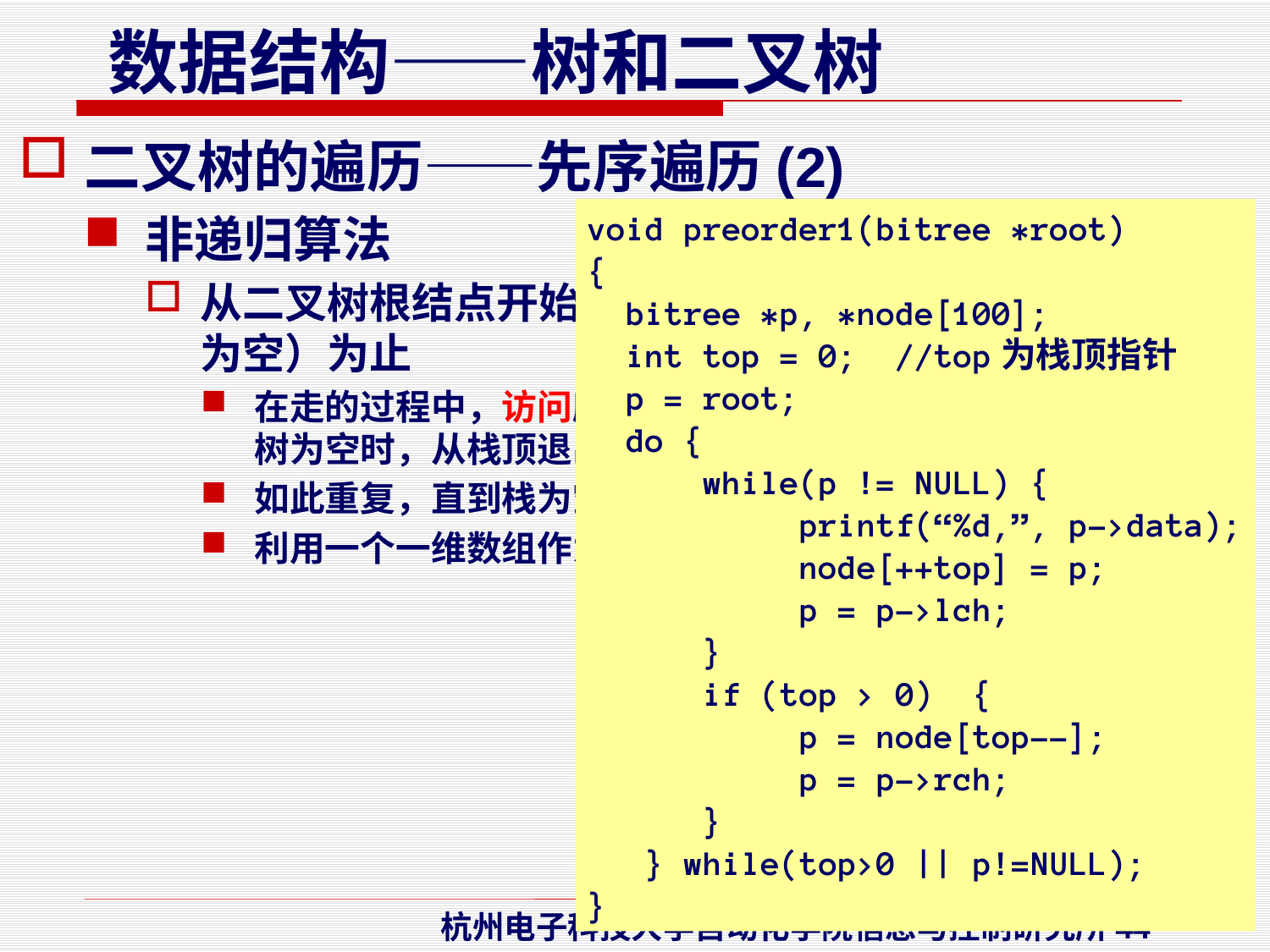

二叉树的遍历——先序遍历(2)
非递归算法
从二叉树根结点开始，沿左子树一直走到末端（左孩子为空）为止
在走的过程中，访问所遇结点，并依次把所遇结点进栈，当左子树为空时，从栈顶退出某结点，并将指针指向该结点的右孩子
如此重复，直到栈为空或指针为空止
利用一个一维数组作为栈，来存储二叉链表中结点
void preorder1(bitree *root)
{
  bitree *p, *node[100];
  int top = 0;  //top为栈顶指针
  p = root;
  do {
      while(p != NULL) {
           printf(“%d,”, p->data);
           node[++top] = p;
           p = p->lch;
      }
      if (top > 0)  {
           p = node[top--];
           p = p->rch;
      }
   } while(top>0 || p!=NULL);
}